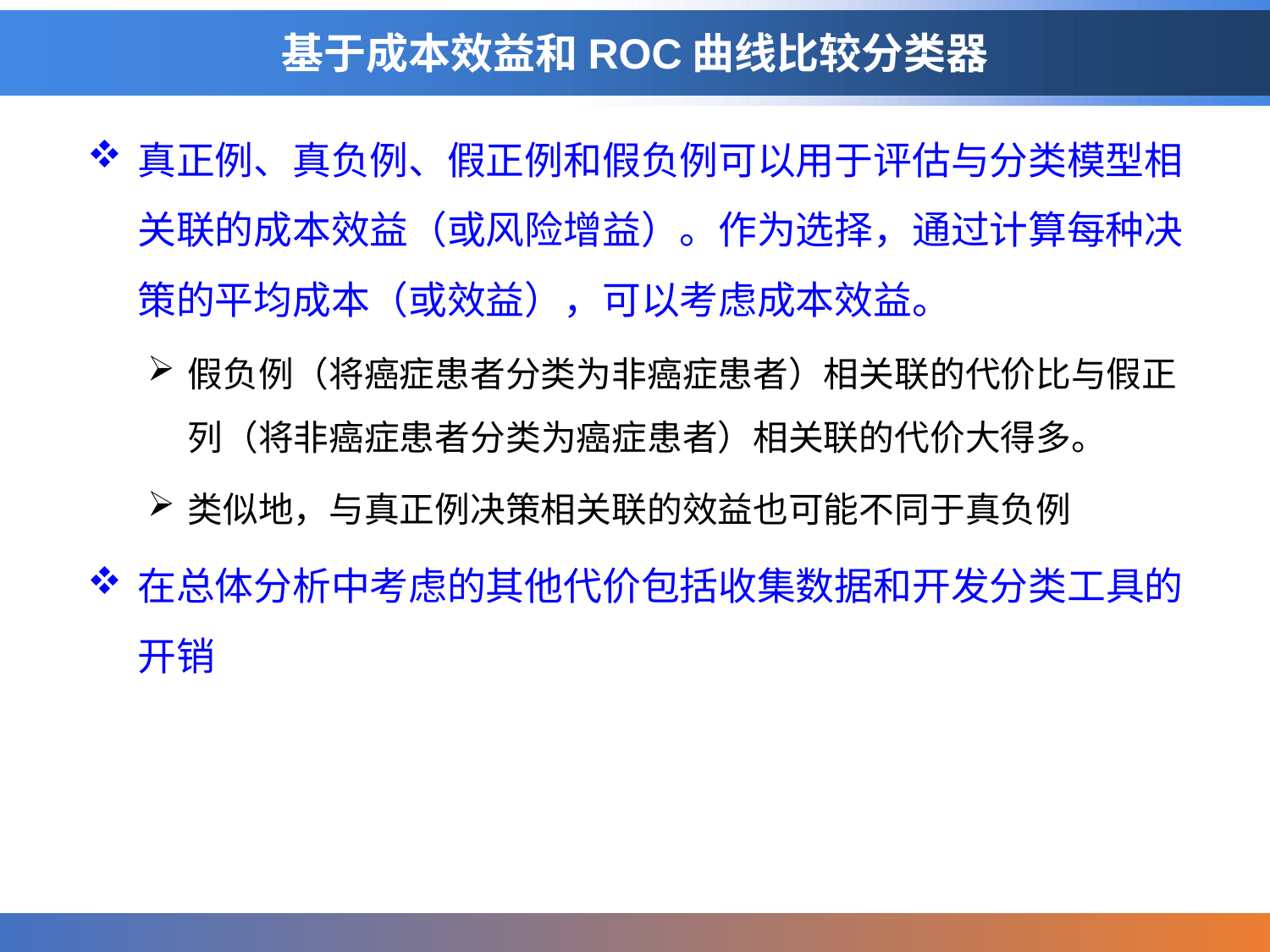

# 基于成本效益和ROC曲线比较分类器
真正例、真负例、假正例和假负例可以用于评估与分类模型相关联的成本效益（或风险增益）。作为选择，通过计算每种决策的平均成本（或效益），可以考虑成本效益。
假负例（将癌症患者分类为非癌症患者）相关联的代价比与假正列（将非癌症患者分类为癌症患者）相关联的代价大得多。
类似地，与真正例决策相关联的效益也可能不同于真负例
在总体分析中考虑的其他代价包括收集数据和开发分类工具的开销